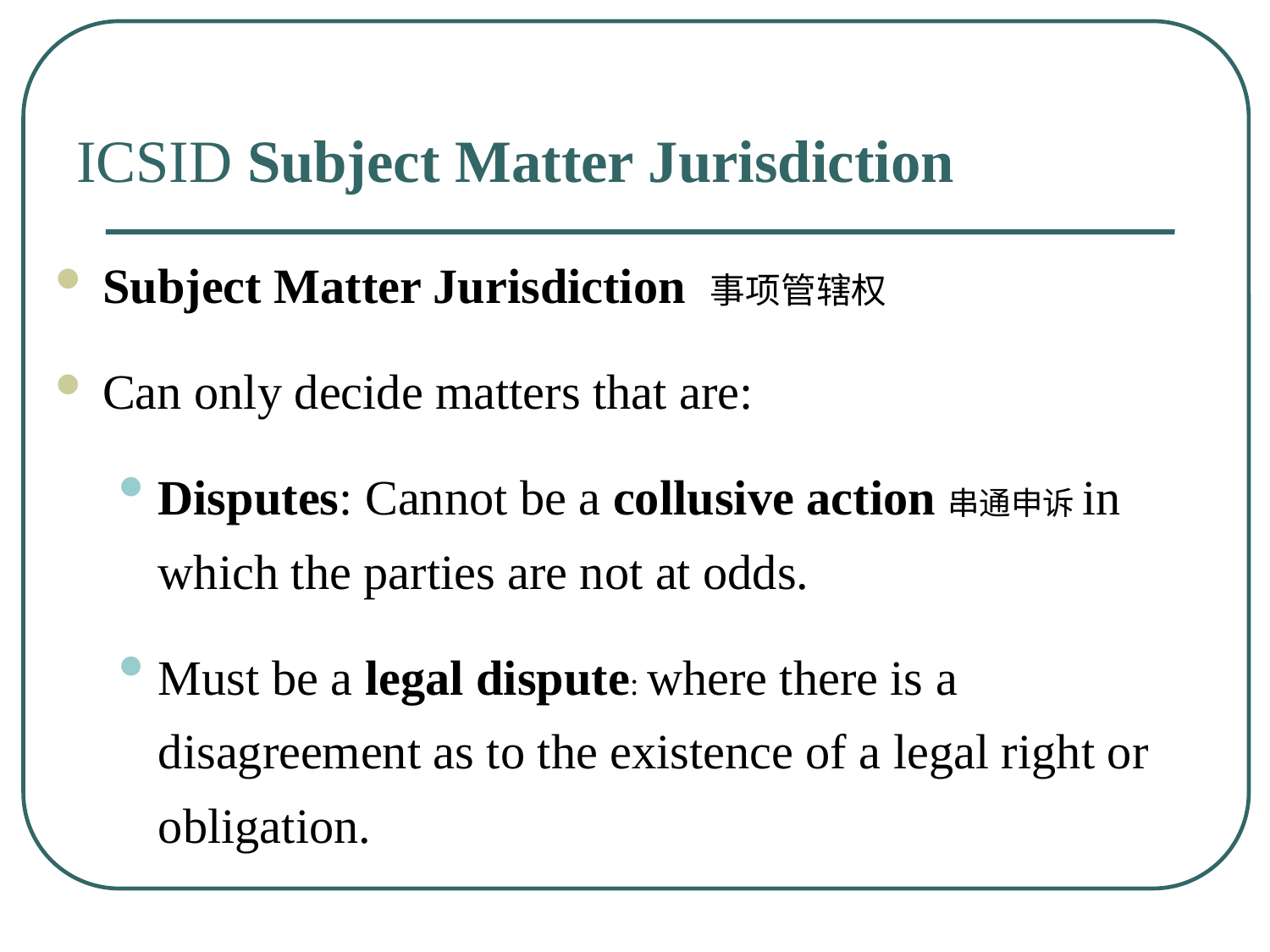

# ICSID Subject Matter Jurisdiction
Subject Matter Jurisdiction 事项管辖权
Can only decide matters that are:
Disputes: Cannot be a collusive action串通申诉in which the parties are not at odds.
Must be a legal dispute: where there is a disagreement as to the existence of a legal right or obligation.